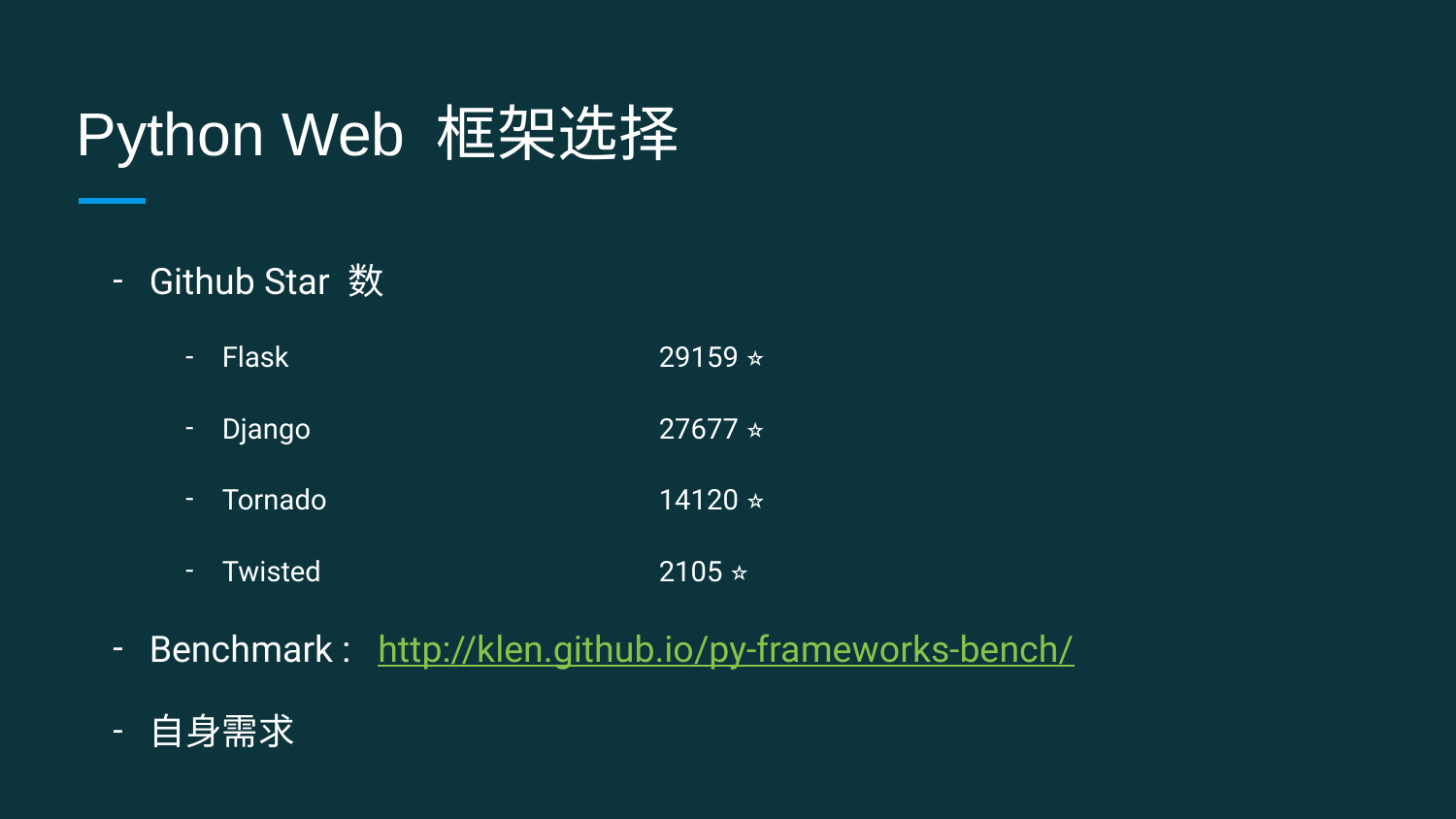

# Python Web 框架选择
Github Star 数
Flask                		29159 ⭐️
Django 			27677 ⭐️
Tornado 			14120 ⭐️
Twisted			2105 ⭐️
Benchmark :   http://klen.github.io/py-frameworks-bench/
自身需求